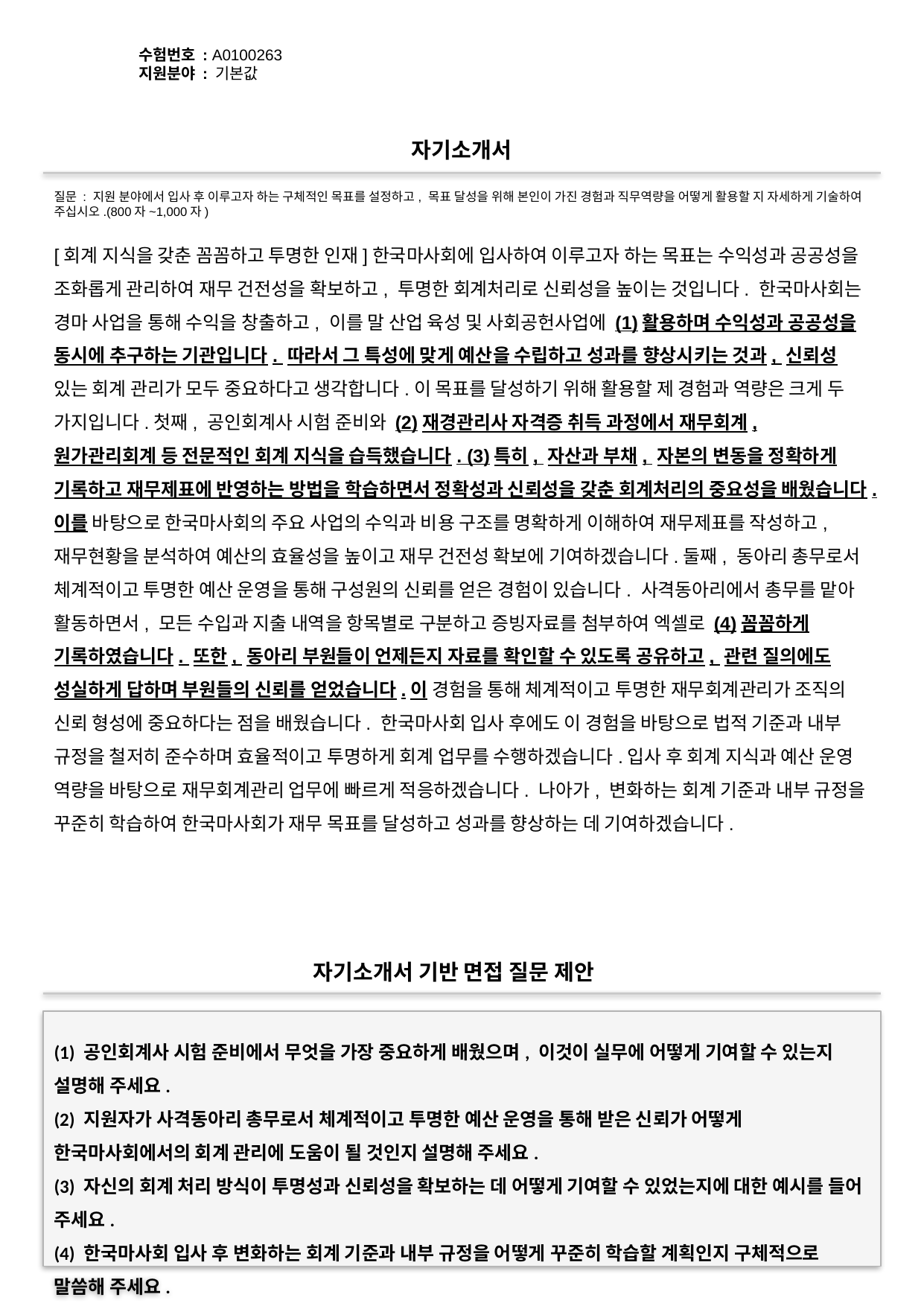

수험번호 : A0100263
지원분야 : 기본값
#

자기소개서

질문 : 지원 분야에서 입사 후 이루고자 하는 구체적인 목표를 설정하고, 목표 달성을 위해 본인이 가진 경험과 직무역량을 어떻게 활용할 지 자세하게 기술하여 주십시오.(800자~1,000자)

[회계 지식을 갖춘 꼼꼼하고 투명한 인재]한국마사회에 입사하여 이루고자 하는 목표는 수익성과 공공성을 조화롭게 관리하여 재무 건전성을 확보하고, 투명한 회계처리로 신뢰성을 높이는 것입니다. 한국마사회는 경마 사업을 통해 수익을 창출하고, 이를 말 산업 육성 및 사회공헌사업에 (1)활용하며 수익성과 공공성을 동시에 추구하는 기관입니다. 따라서 그 특성에 맞게 예산을 수립하고 성과를 향상시키는 것과, 신뢰성 있는 회계 관리가 모두 중요하다고 생각합니다.이 목표를 달성하기 위해 활용할 제 경험과 역량은 크게 두 가지입니다.첫째, 공인회계사 시험 준비와 (2)재경관리사 자격증 취득 과정에서 재무회계, 원가관리회계 등 전문적인 회계 지식을 습득했습니다. (3)특히, 자산과 부채, 자본의 변동을 정확하게 기록하고 재무제표에 반영하는 방법을 학습하면서 정확성과 신뢰성을 갖춘 회계처리의 중요성을 배웠습니다.이를 바탕으로 한국마사회의 주요 사업의 수익과 비용 구조를 명확하게 이해하여 재무제표를 작성하고, 재무현황을 분석하여 예산의 효율성을 높이고 재무 건전성 확보에 기여하겠습니다.둘째, 동아리 총무로서 체계적이고 투명한 예산 운영을 통해 구성원의 신뢰를 얻은 경험이 있습니다. 사격동아리에서 총무를 맡아 활동하면서, 모든 수입과 지출 내역을 항목별로 구분하고 증빙자료를 첨부하여 엑셀로 (4)꼼꼼하게 기록하였습니다. 또한, 동아리 부원들이 언제든지 자료를 확인할 수 있도록 공유하고, 관련 질의에도 성실하게 답하며 부원들의 신뢰를 얻었습니다.이 경험을 통해 체계적이고 투명한 재무회계관리가 조직의 신뢰 형성에 중요하다는 점을 배웠습니다. 한국마사회 입사 후에도 이 경험을 바탕으로 법적 기준과 내부 규정을 철저히 준수하며 효율적이고 투명하게 회계 업무를 수행하겠습니다.입사 후 회계 지식과 예산 운영 역량을 바탕으로 재무회계관리 업무에 빠르게 적응하겠습니다. 나아가, 변화하는 회계 기준과 내부 규정을 꾸준히 학습하여 한국마사회가 재무 목표를 달성하고 성과를 향상하는 데 기여하겠습니다.

자기소개서 기반 면접 질문 제안

(1) 공인회계사 시험 준비에서 무엇을 가장 중요하게 배웠으며, 이것이 실무에 어떻게 기여할 수 있는지 설명해 주세요.
(2) 지원자가 사격동아리 총무로서 체계적이고 투명한 예산 운영을 통해 받은 신뢰가 어떻게 한국마사회에서의 회계 관리에 도움이 될 것인지 설명해 주세요.
(3) 자신의 회계 처리 방식이 투명성과 신뢰성을 확보하는 데 어떻게 기여할 수 있었는지에 대한 예시를 들어 주세요.
(4) 한국마사회 입사 후 변화하는 회계 기준과 내부 규정을 어떻게 꾸준히 학습할 계획인지 구체적으로 말씀해 주세요.